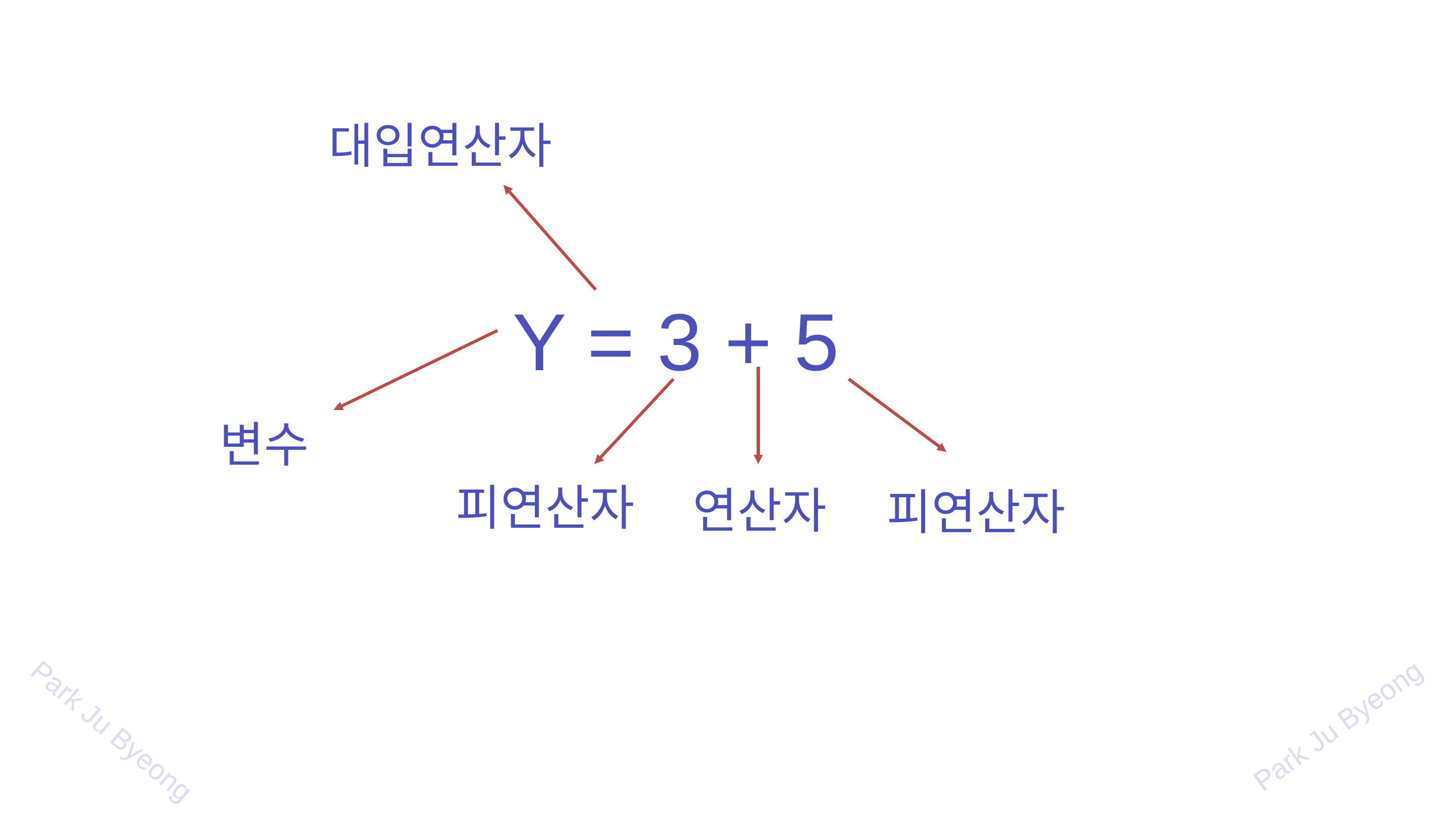

대입연산자
Y = 3 + 5
변수
피연산자
연산자
피연산자